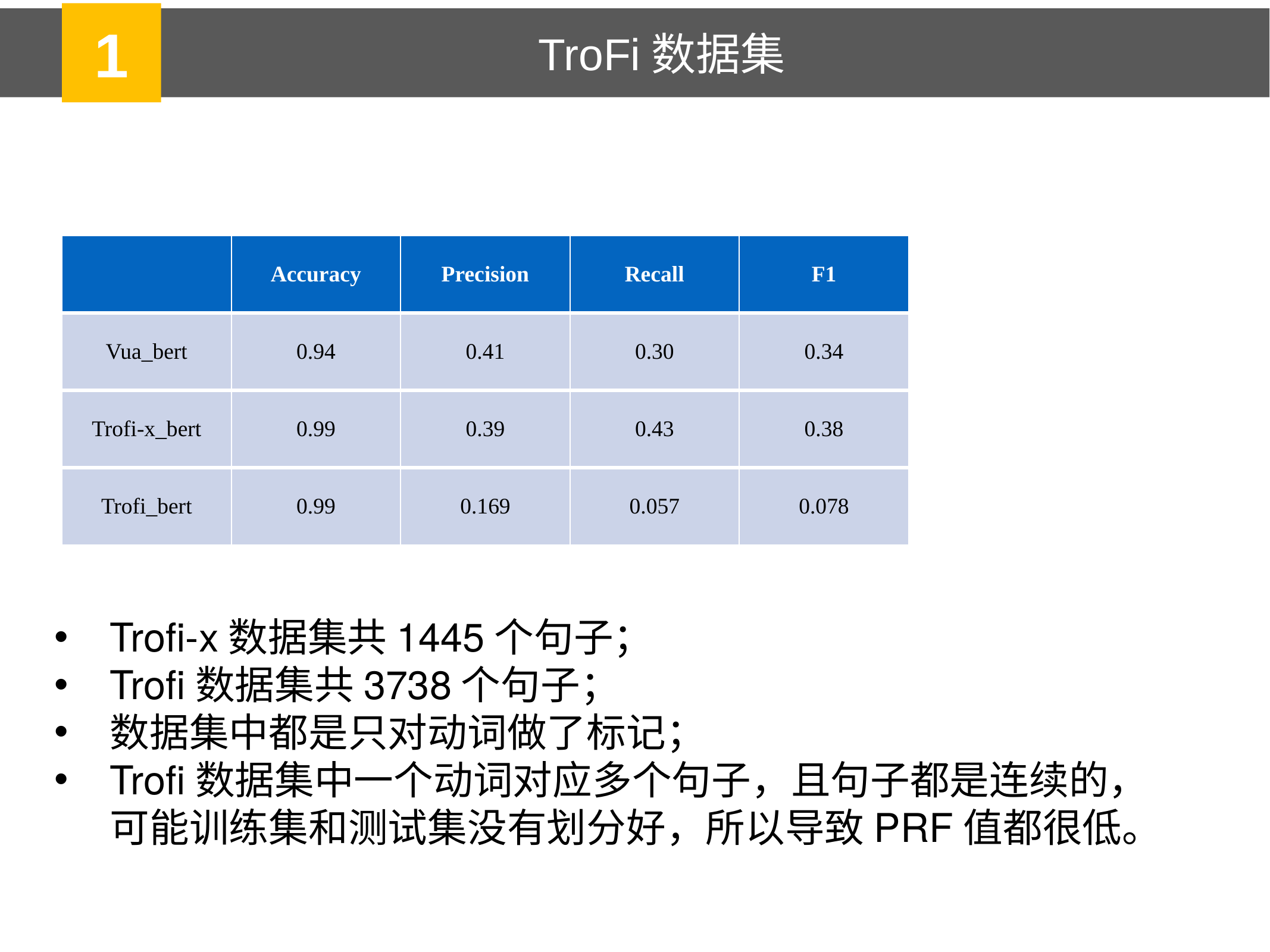

1

TroFi数据集
|  | Accuracy | Precision | Recall | F1 |
| --- | --- | --- | --- | --- |
| Vua\_bert | 0.94 | 0.41 | 0.30 | 0.34 |
| Trofi-x\_bert | 0.99 | 0.39 | 0.43 | 0.38 |
| Trofi\_bert | 0.99 | 0.169 | 0.057 | 0.078 |
Trofi-x数据集共1445个句子；
Trofi数据集共3738个句子；
数据集中都是只对动词做了标记；
Trofi数据集中一个动词对应多个句子，且句子都是连续的，可能训练集和测试集没有划分好，所以导致PRF值都很低。